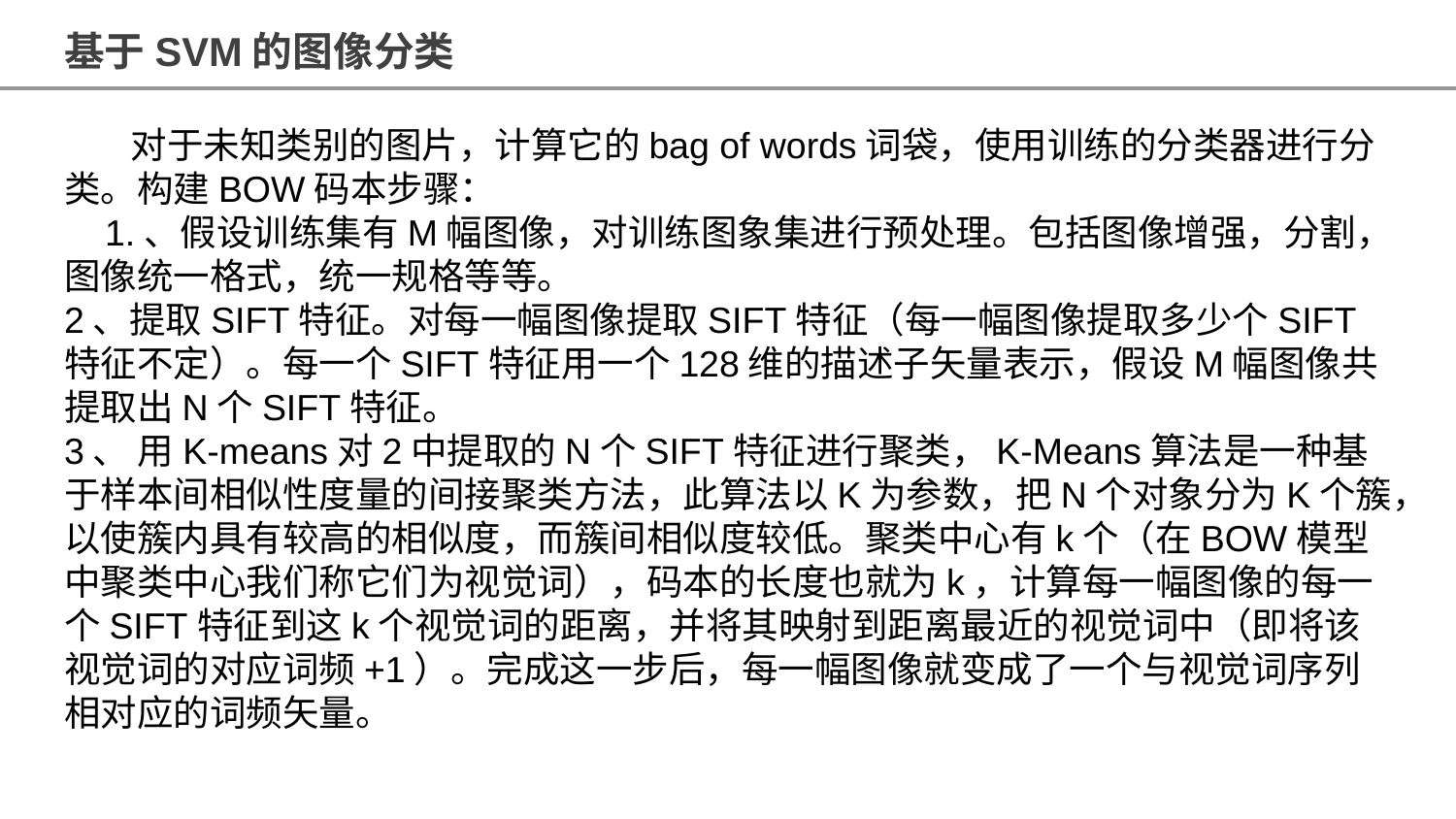

基于SVM的图像分类
       对于未知类别的图片，计算它的bag of words词袋，使用训练的分类器进行分类。构建BOW码本步骤：
    1.、假设训练集有M幅图像，对训练图象集进行预处理。包括图像增强，分割，图像统一格式，统一规格等等。
2、提取SIFT特征。对每一幅图像提取SIFT特征（每一幅图像提取多少个SIFT特征不定）。每一个SIFT特征用一个128维的描述子矢量表示，假设M幅图像共提取出N个SIFT特征。
3、 用K-means对2中提取的N个SIFT特征进行聚类，K-Means算法是一种基于样本间相似性度量的间接聚类方法，此算法以K为参数，把N个对象分为K个簇，以使簇内具有较高的相似度，而簇间相似度较低。聚类中心有k个（在BOW模型中聚类中心我们称它们为视觉词），码本的长度也就为k，计算每一幅图像的每一个SIFT特征到这k个视觉词的距离，并将其映射到距离最近的视觉词中（即将该视觉词的对应词频+1）。完成这一步后，每一幅图像就变成了一个与视觉词序列相对应的词频矢量。